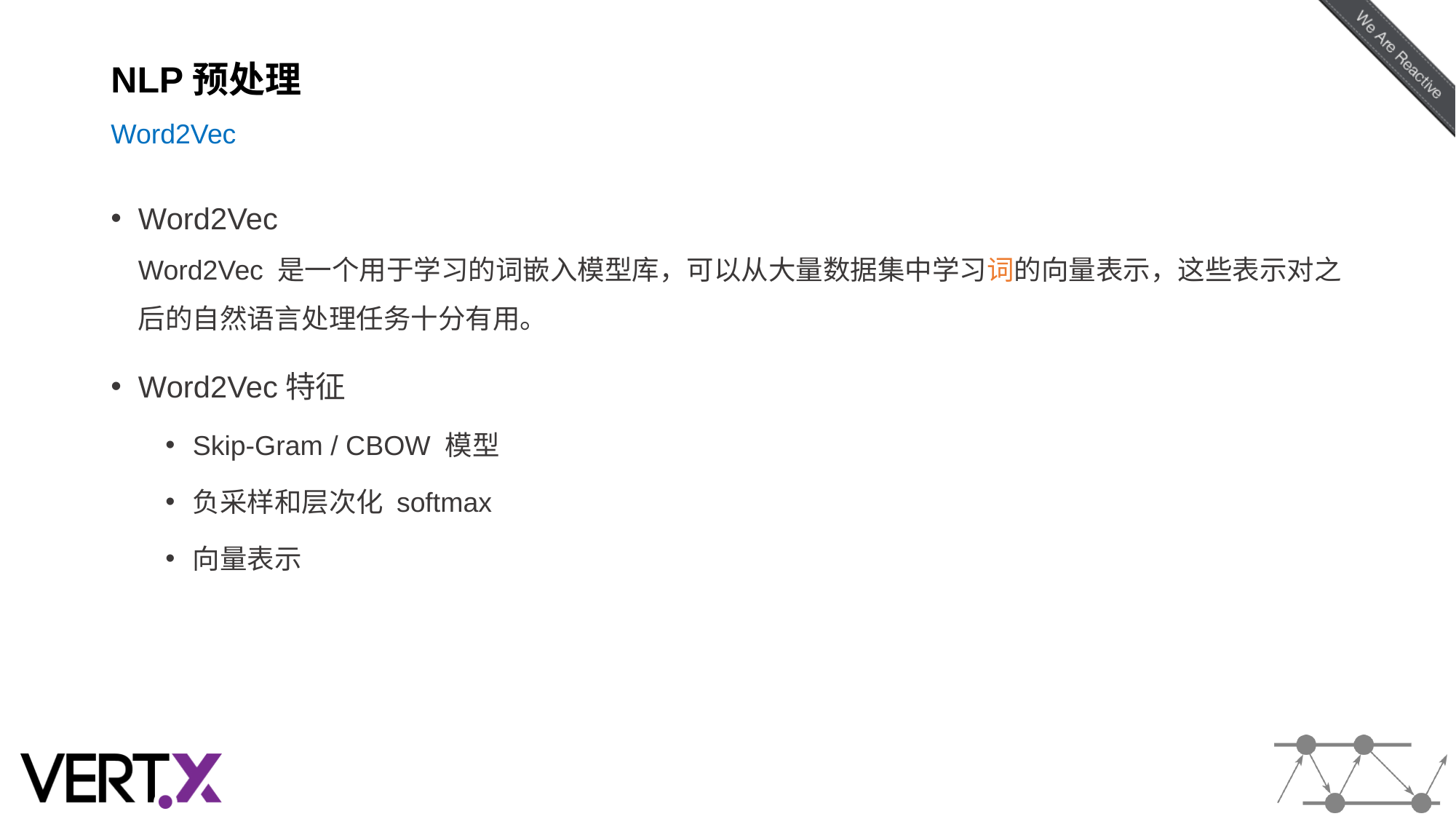

# NLP预处理 Word2Vec
Word2Vec
Word2Vec 是一个用于学习的词嵌入模型库，可以从大量数据集中学习词的向量表示，这些表示对之后的自然语言处理任务十分有用。
Word2Vec特征
Skip-Gram / CBOW 模型
负采样和层次化 softmax
向量表示